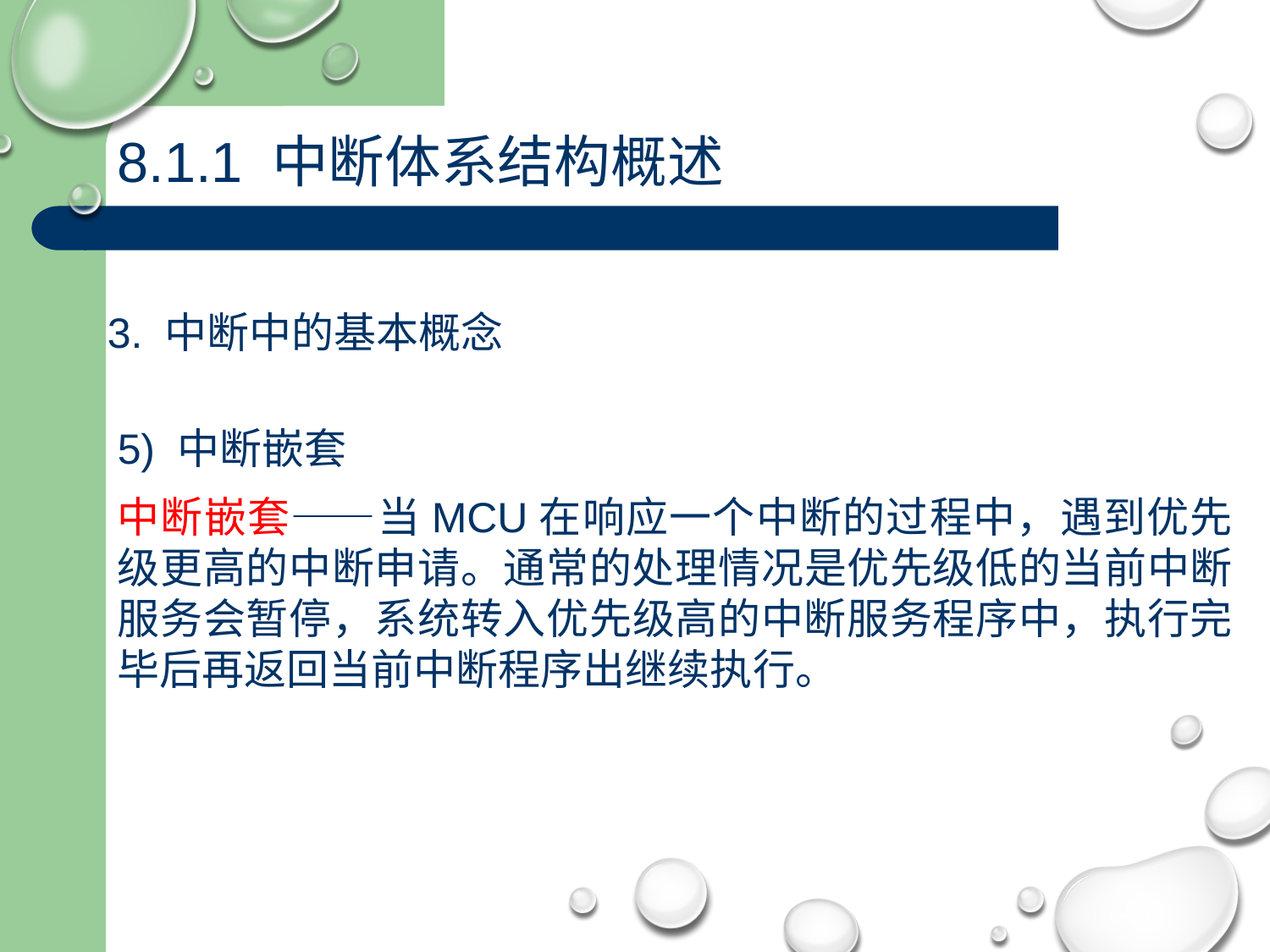

8.1.1 中断体系结构概述
3. 中断中的基本概念
5) 中断嵌套
中断嵌套——当MCU在响应一个中断的过程中，遇到优先级更高的中断申请。通常的处理情况是优先级低的当前中断服务会暂停，系统转入优先级高的中断服务程序中，执行完毕后再返回当前中断程序出继续执行。